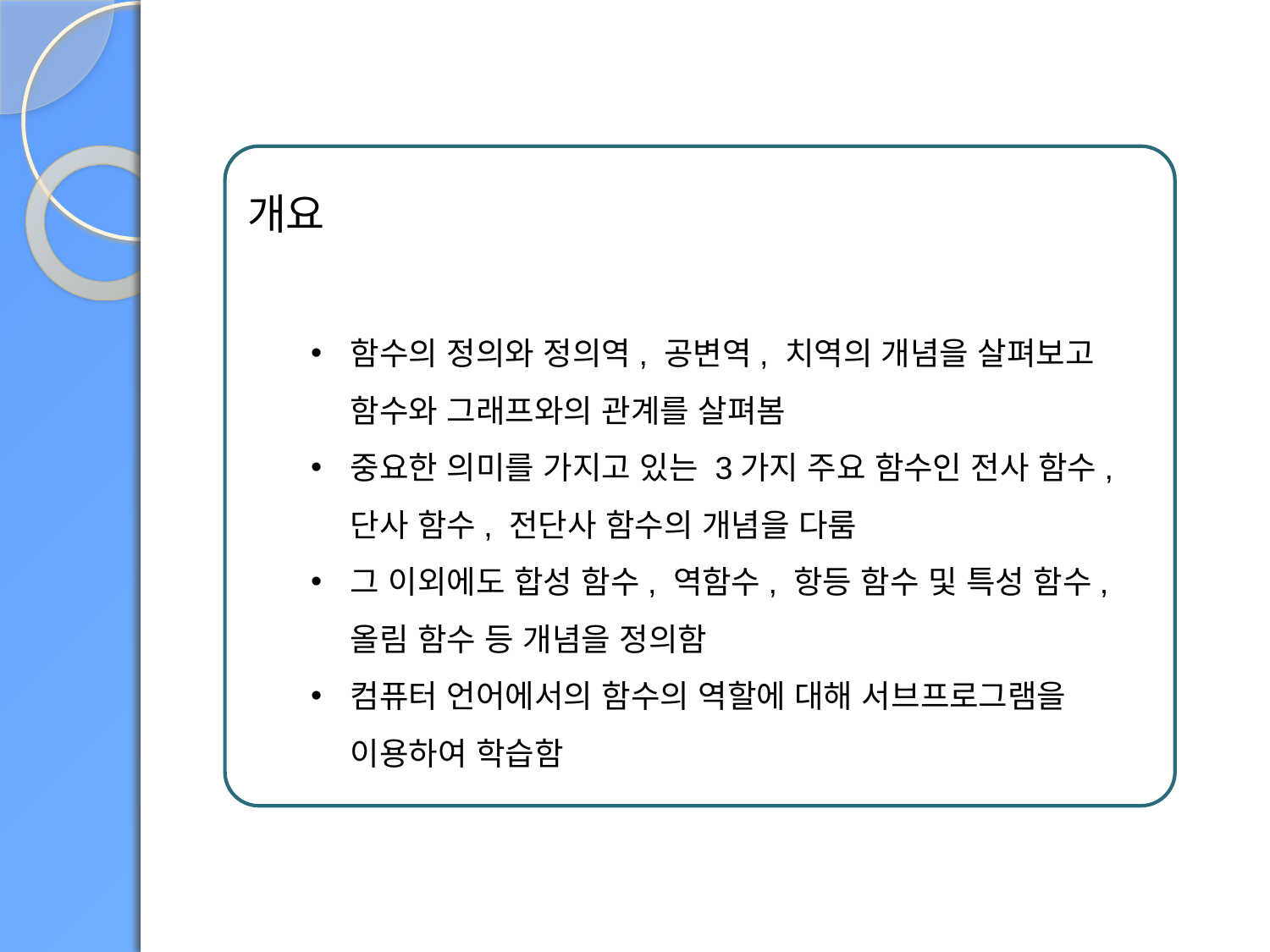

개요

함수의 정의와 정의역, 공변역, 치역의 개념을 살펴보고 함수와 그래프와의 관계를 살펴봄
중요한 의미를 가지고 있는 3가지 주요 함수인 전사 함수, 단사 함수, 전단사 함수의 개념을 다룸
그 이외에도 합성 함수, 역함수, 항등 함수 및 특성 함수, 올림 함수 등 개념을 정의함
컴퓨터 언어에서의 함수의 역할에 대해 서브프로그램을 이용하여 학습함